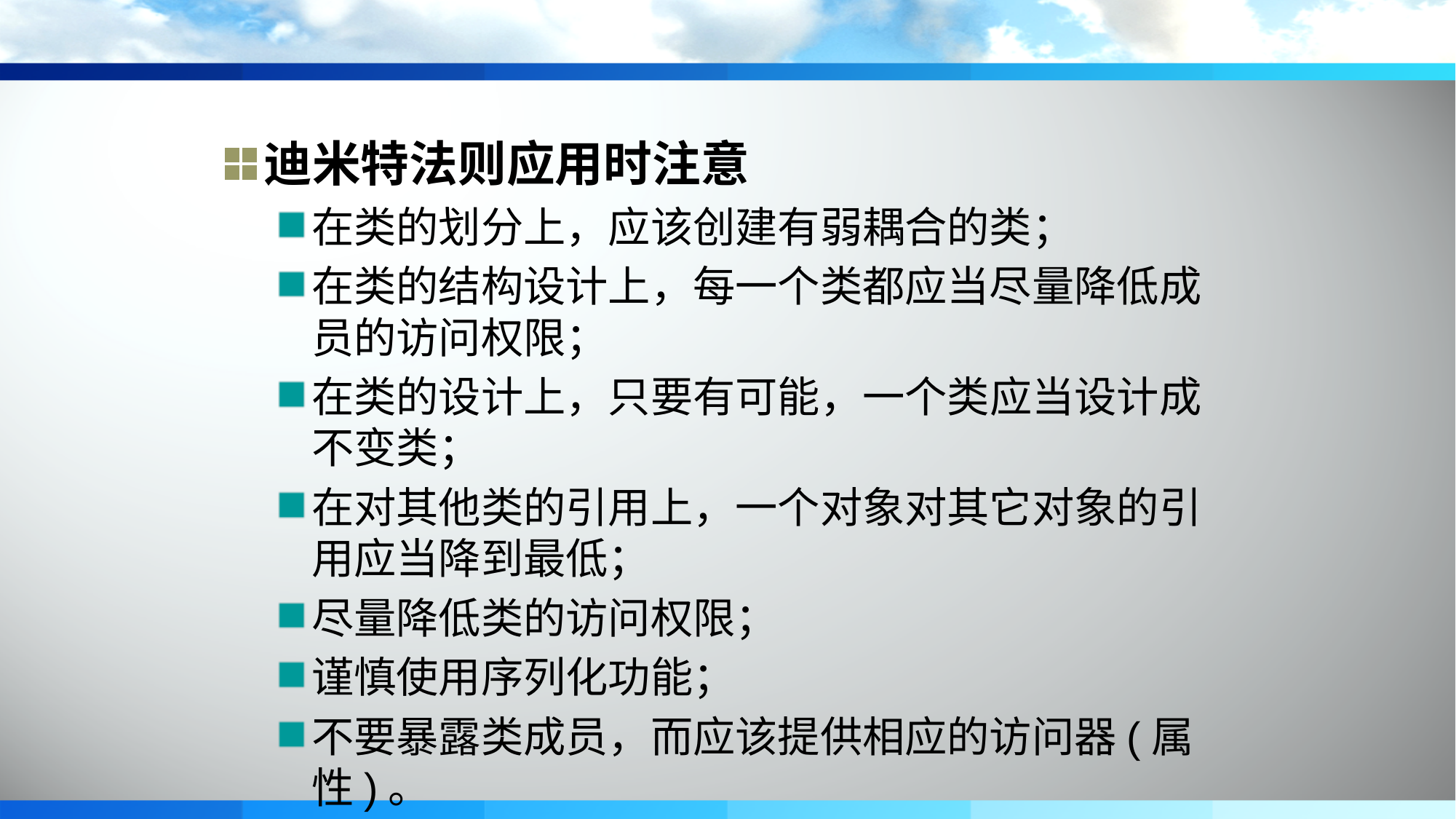

迪米特法则应用时注意
在类的划分上，应该创建有弱耦合的类；
在类的结构设计上，每一个类都应当尽量降低成员的访问权限；
在类的设计上，只要有可能，一个类应当设计成不变类；
在对其他类的引用上，一个对象对其它对象的引用应当降到最低；
尽量降低类的访问权限；
谨慎使用序列化功能；
不要暴露类成员，而应该提供相应的访问器(属性)。